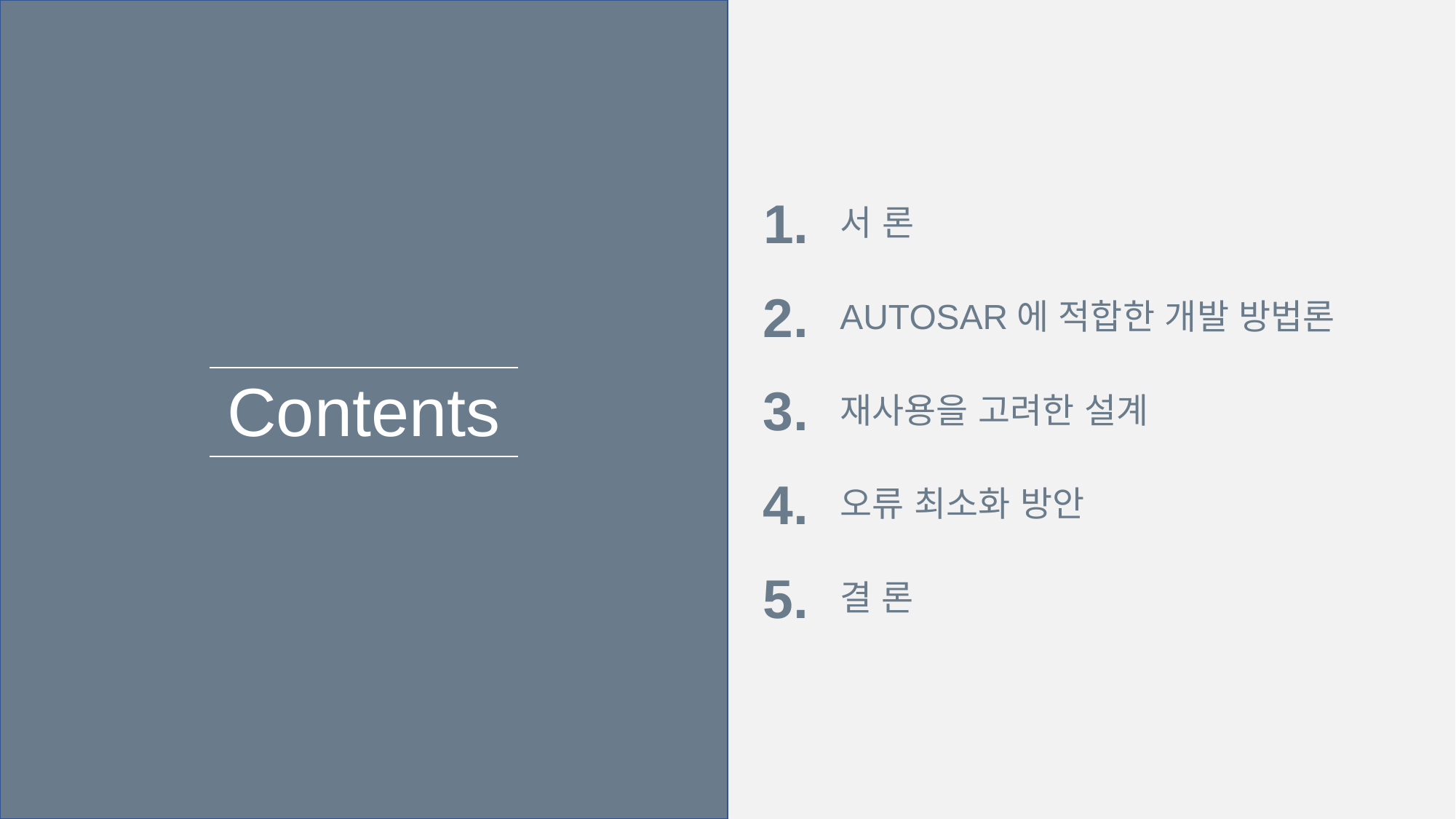

1.
서 론
2.
AUTOSAR에 적합한 개발 방법론
3.
재사용을 고려한 설계
4.
오류 최소화 방안
5.
결 론
Contents